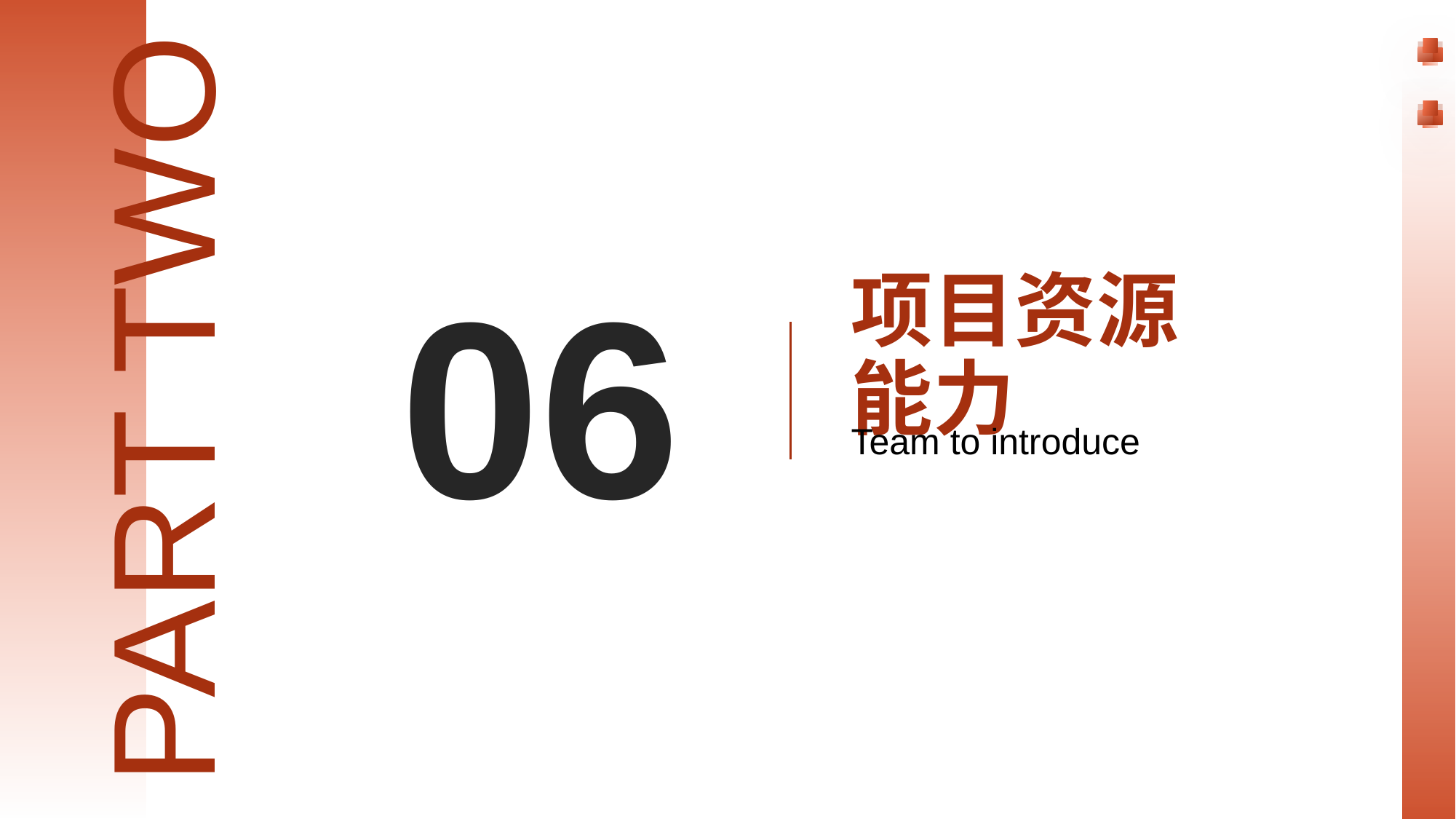

06
项目资源能力
PART TWO
Team to introduce